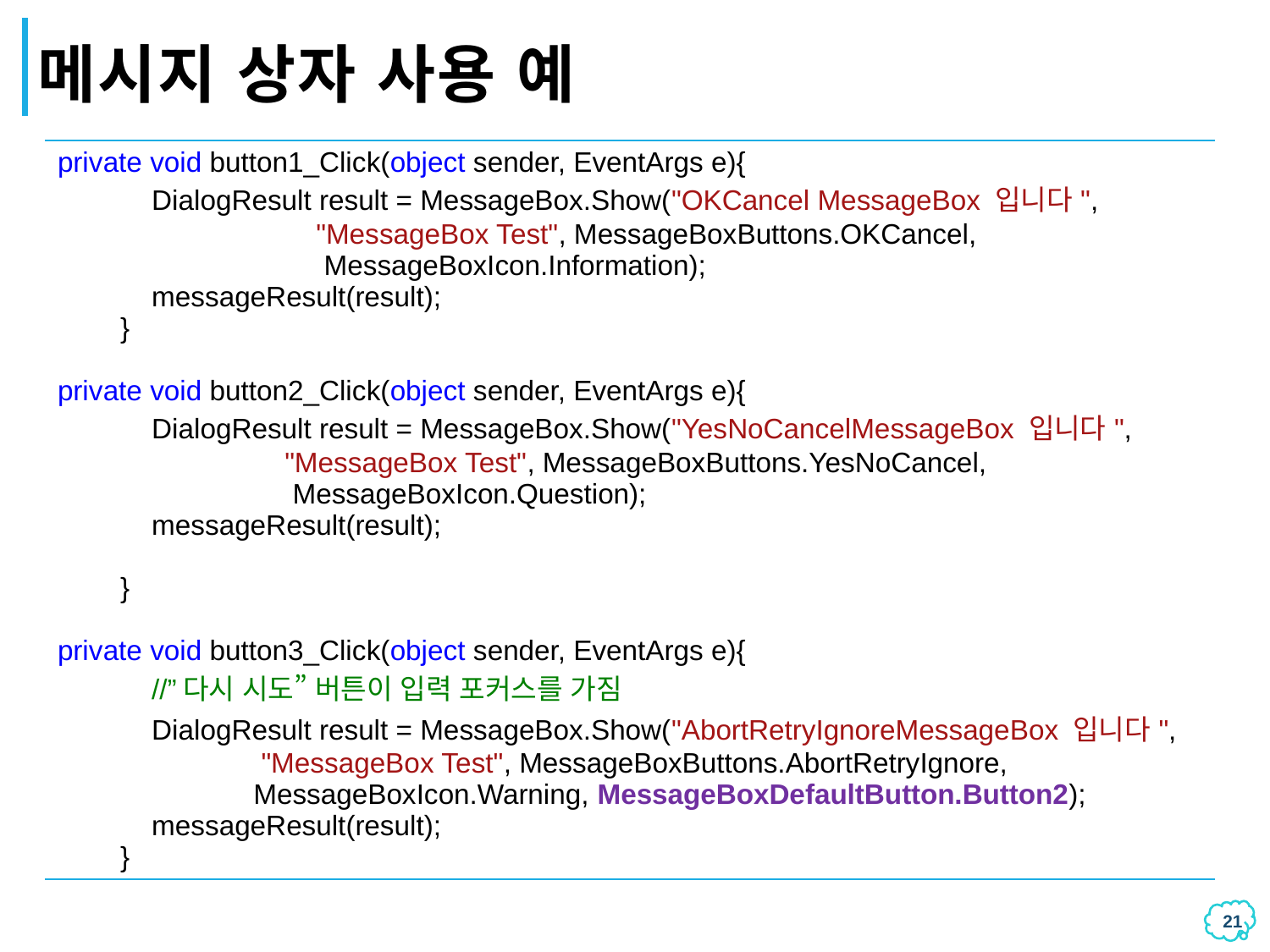

# 메시지 상자 사용 예
| private void button1\_Click(object sender, EventArgs e){ DialogResult result = MessageBox.Show("OKCancel MessageBox 입니다", "MessageBox Test", MessageBoxButtons.OKCancel, MessageBoxIcon.Information); messageResult(result); } private void button2\_Click(object sender, EventArgs e){ DialogResult result = MessageBox.Show("YesNoCancelMessageBox 입니다", "MessageBox Test", MessageBoxButtons.YesNoCancel, MessageBoxIcon.Question); messageResult(result); } private void button3\_Click(object sender, EventArgs e){ //”다시 시도” 버튼이 입력 포커스를 가짐 DialogResult result = MessageBox.Show("AbortRetryIgnoreMessageBox 입니다", "MessageBox Test", MessageBoxButtons.AbortRetryIgnore, MessageBoxIcon.Warning, MessageBoxDefaultButton.Button2); messageResult(result); } |
| --- |
21